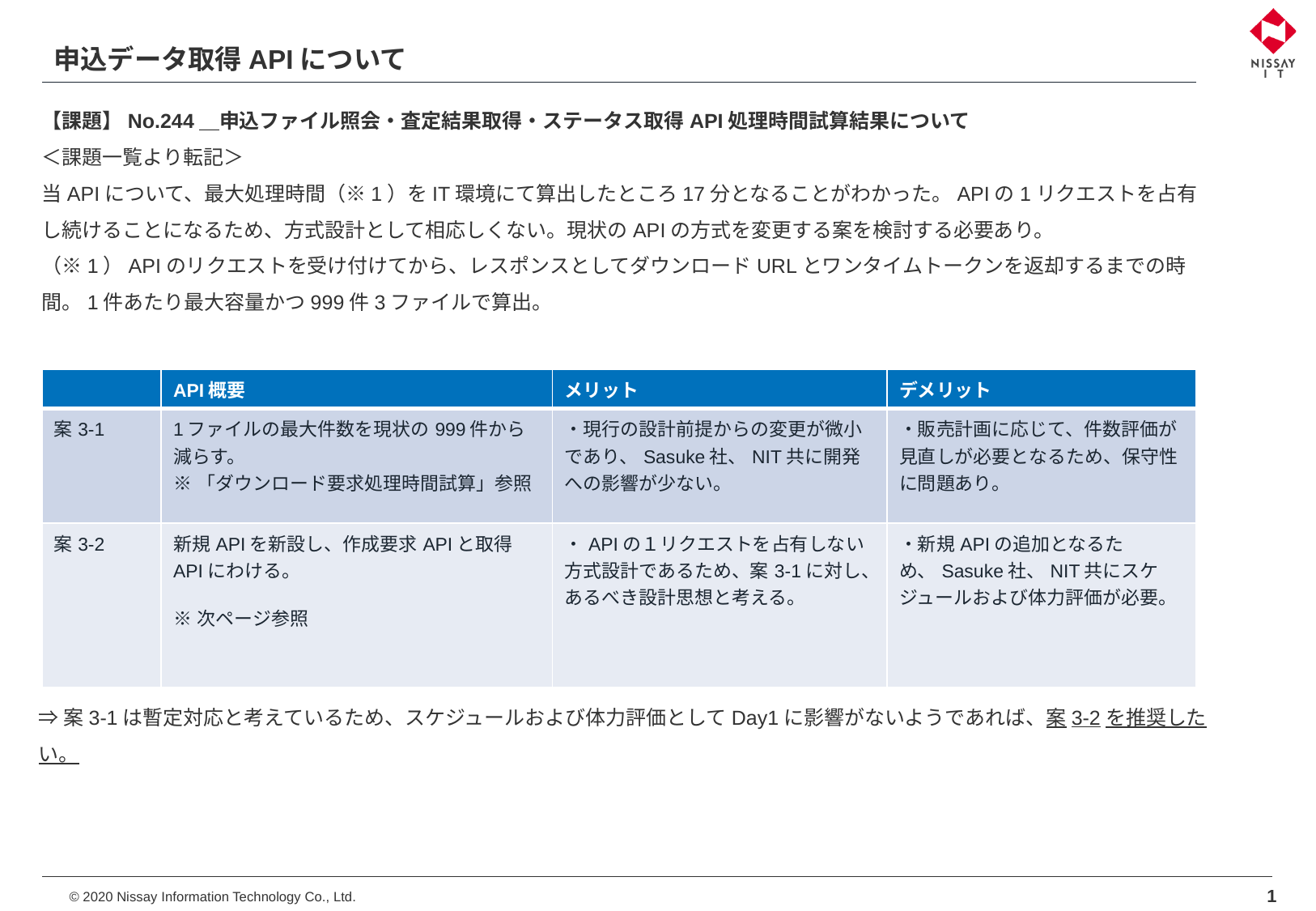

# 申込データ取得APIについて
【課題】No.244＿申込ファイル照会・査定結果取得・ステータス取得API処理時間試算結果について
＜課題一覧より転記＞
当APIについて、最大処理時間（※1）をIT環境にて算出したところ17分となることがわかった。APIの1リクエストを占有し続けることになるため、方式設計として相応しくない。現状のAPIの方式を変更する案を検討する必要あり。
（※1）APIのリクエストを受け付けてから、レスポンスとしてダウンロードURLとワンタイムトークンを返却するまでの時間。1件あたり最大容量かつ999件3ファイルで算出。
|  | API概要 | メリット | デメリット |
| --- | --- | --- | --- |
| 案3-1 | 1ファイルの最大件数を現状の999件から減らす。 ※「ダウンロード要求処理時間試算」参照 | ・現行の設計前提からの変更が微小であり、Sasuke社、NIT共に開発への影響が少ない。 | ・販売計画に応じて、件数評価が見直しが必要となるため、保守性に問題あり。 |
| 案3-2 | 新規APIを新設し、作成要求APIと取得APIにわける。 ※次ページ参照 | ・APIの１リクエストを占有しない方式設計であるため、案3-1に対し、あるべき設計思想と考える。 | ・新規APIの追加となるため、Sasuke社、NIT共にスケジュールおよび体力評価が必要。 |
⇒案3-1は暫定対応と考えているため、スケジュールおよび体力評価としてDay1に影響がないようであれば、案3-2を推奨したい。
1